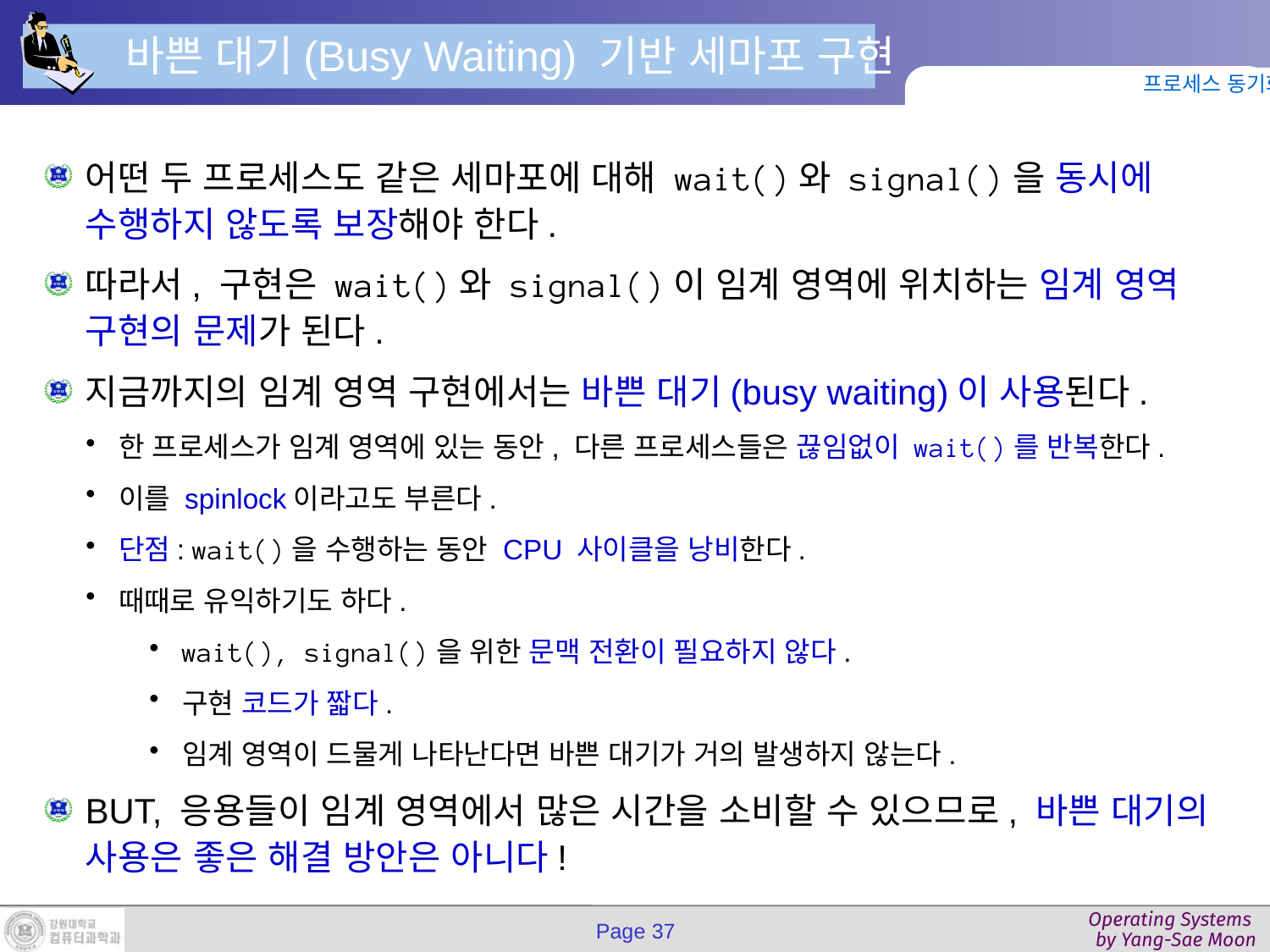

바쁜 대기(Busy Waiting) 기반 세마포 구현
프로세스 동기화
어떤 두 프로세스도 같은 세마포에 대해 wait()와 signal()을 동시에 수행하지 않도록 보장해야 한다.
따라서, 구현은 wait()와 signal()이 임계 영역에 위치하는 임계 영역 구현의 문제가 된다.
지금까지의 임계 영역 구현에서는 바쁜 대기(busy waiting)이 사용된다.
한 프로세스가 임계 영역에 있는 동안, 다른 프로세스들은 끊임없이 wait()를 반복한다.
이를 spinlock이라고도 부른다.
단점: wait()을 수행하는 동안 CPU 사이클을 낭비한다.
때때로 유익하기도 하다.
wait(), signal()을 위한 문맥 전환이 필요하지 않다.
구현 코드가 짧다.
임계 영역이 드물게 나타난다면 바쁜 대기가 거의 발생하지 않는다.
BUT, 응용들이 임계 영역에서 많은 시간을 소비할 수 있으므로, 바쁜 대기의 사용은 좋은 해결 방안은 아니다!
Page 37